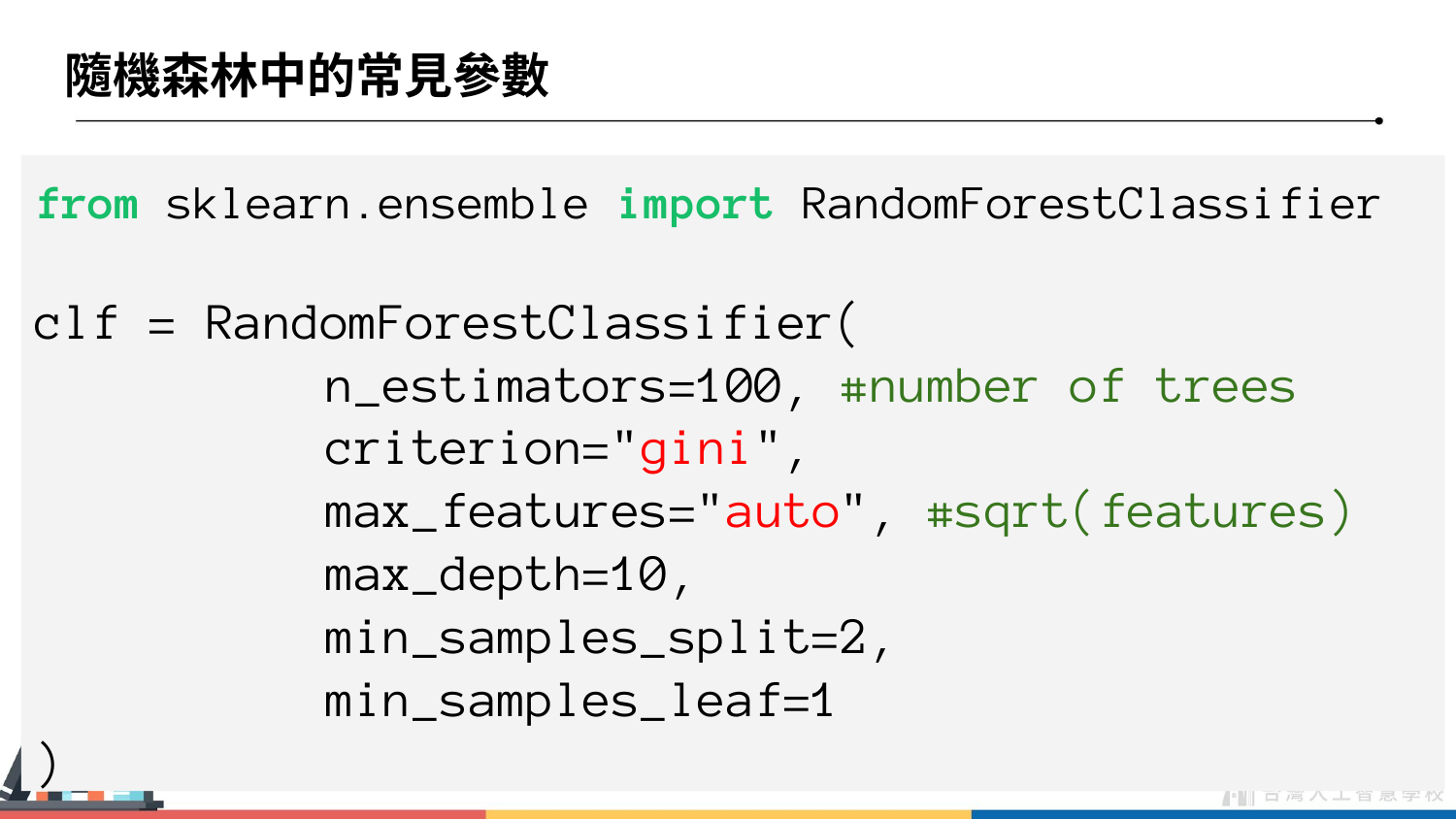

# 隨機森林中的常見參數
from sklearn.ensemble import RandomForestClassifier

clf = RandomForestClassifier(
		n_estimators=100, #number of trees
		criterion="gini",
		max_features="auto", #sqrt(features)
		max_depth=10,
		min_samples_split=2,
		min_samples_leaf=1
)